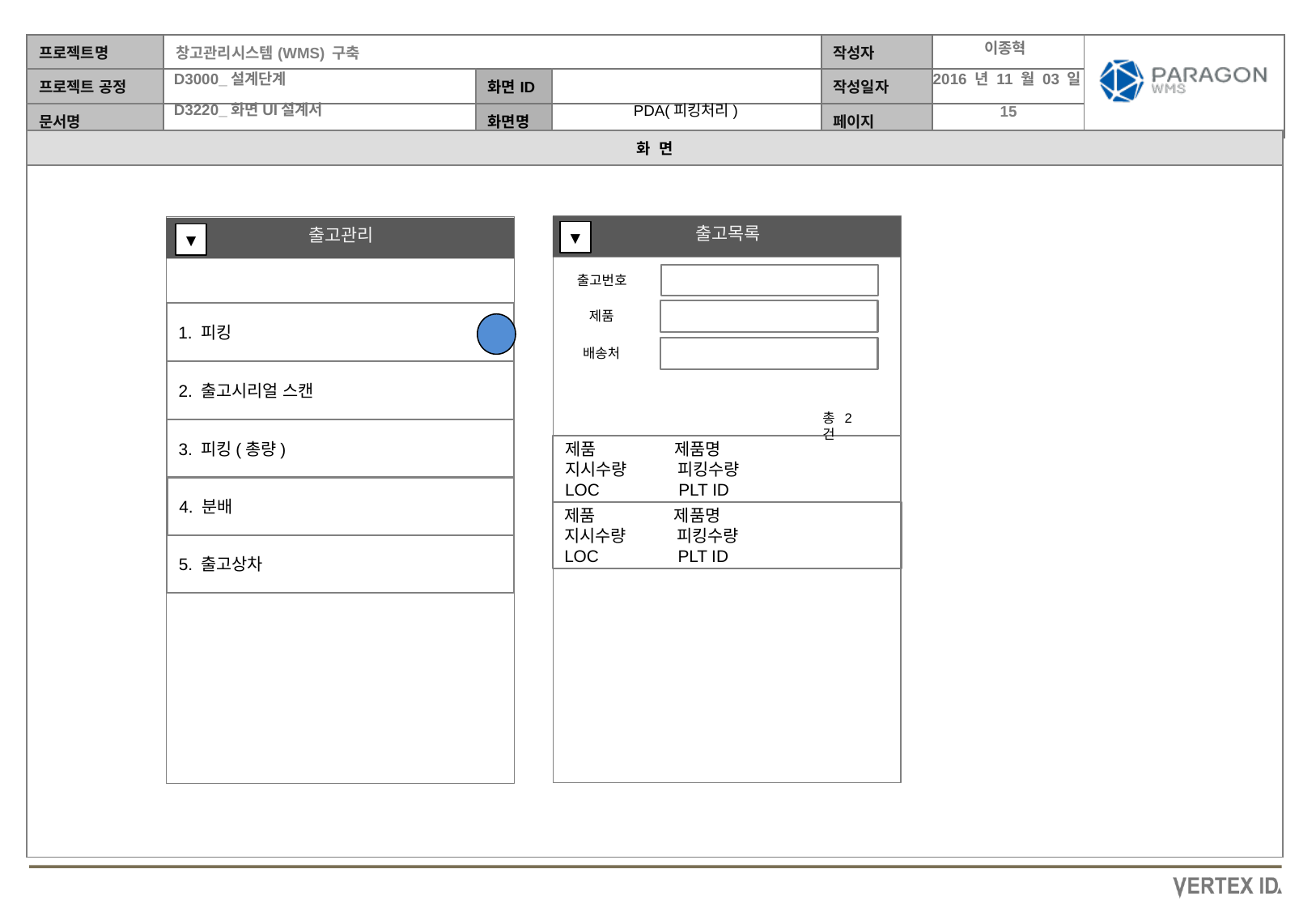

이종혁
2016 년 11 월 03 일
PDA(피킹처리)

출고목록

출고관리
▼
▼

출고번호

제품
1. 피킹

배송처
2. 출고시리얼 스캔
총2건
3. 피킹(총량)
제품                 제품명
지시수량           피킹수량
LOC                 PLT ID
4. 분배
제품                 제품명
지시수량           피킹수량
LOC                 PLT ID
5. 출고상차